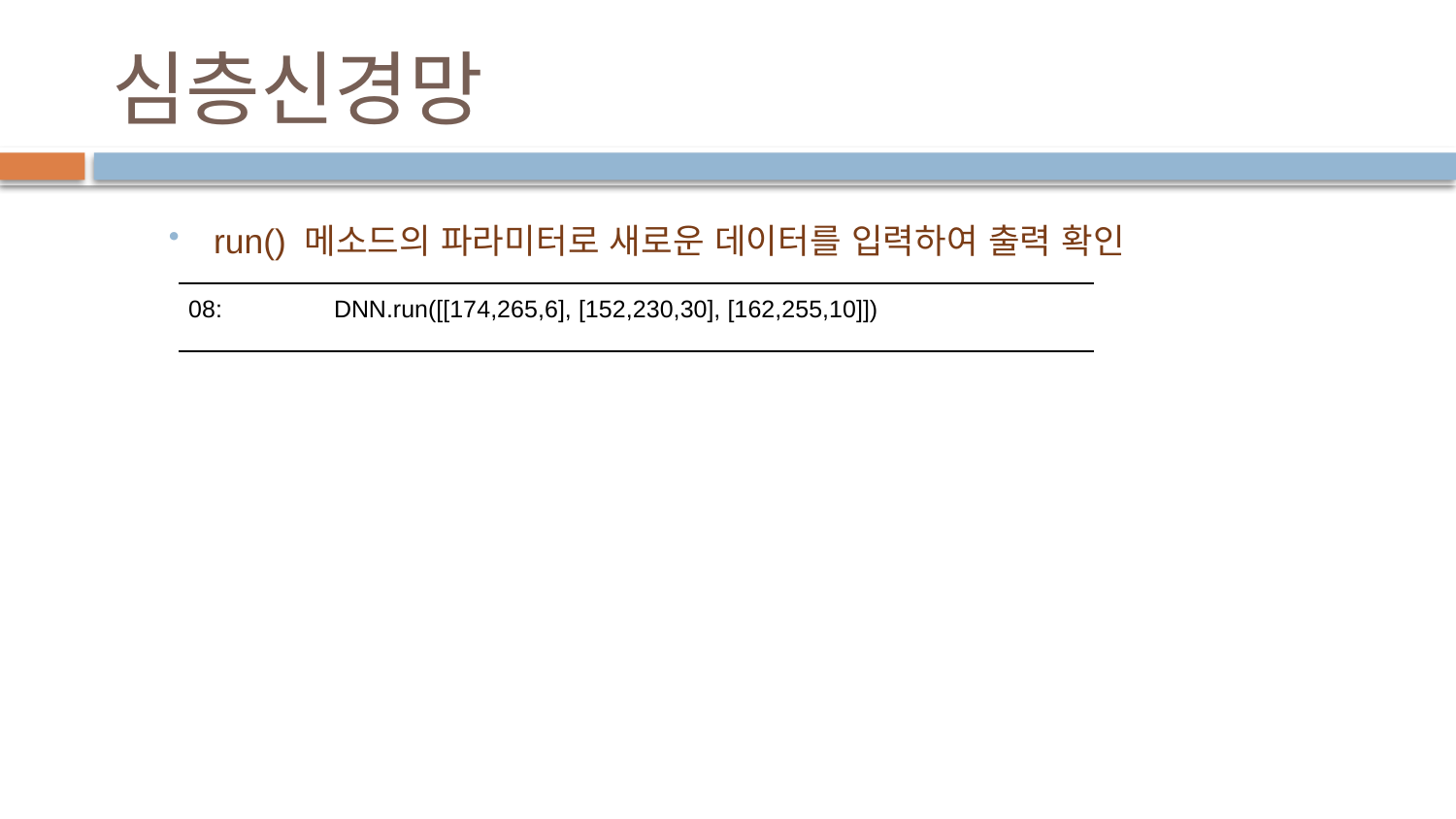

# 심층신경망
run() 메소드의 파라미터로 새로운 데이터를 입력하여 출력 확인
| 08: DNN.run([[174,265,6], [152,230,30], [162,255,10]]) |
| --- |